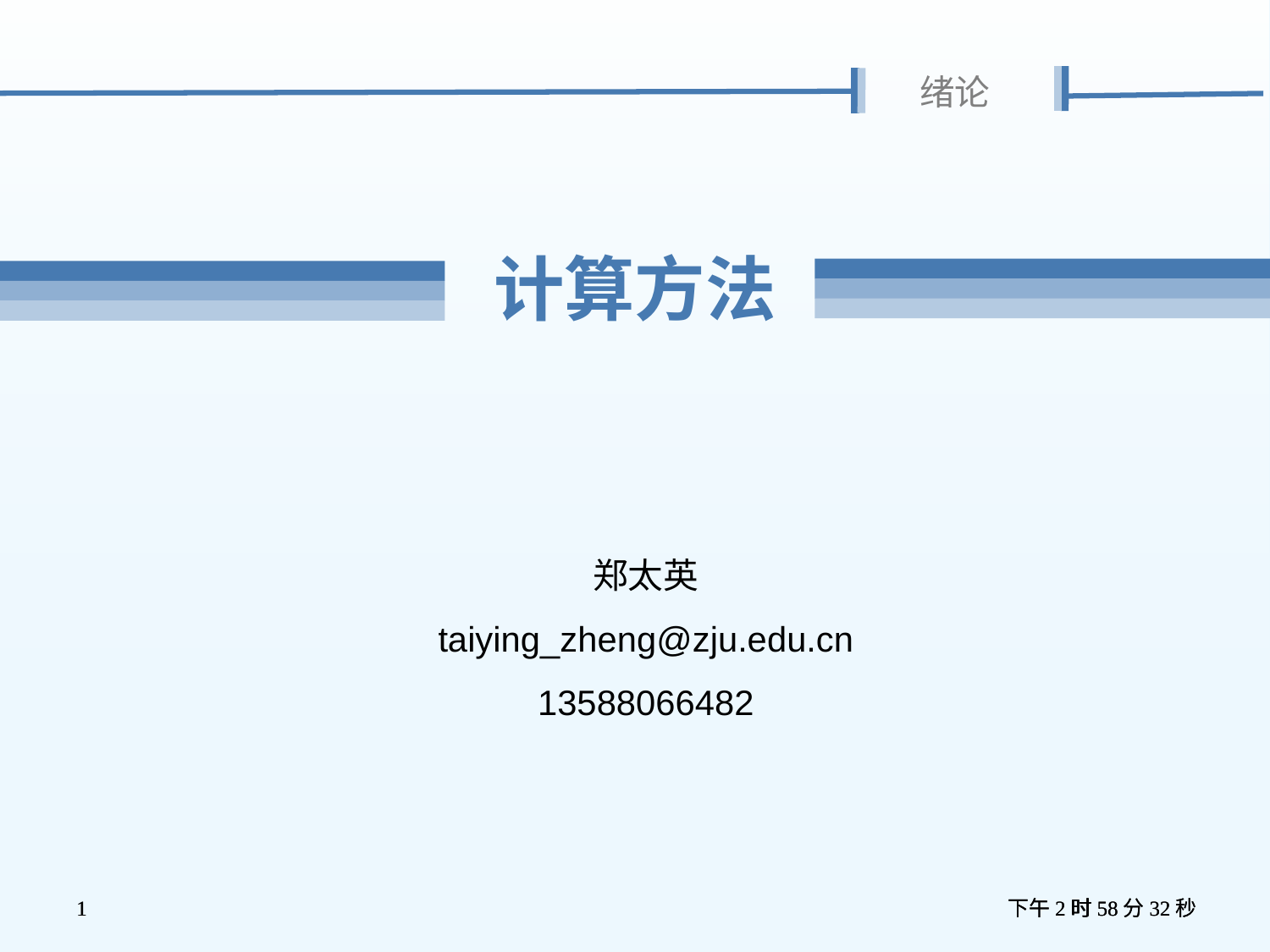

绪论

计算方法

郑太英
taiying_zheng@zju.edu.cn
13588066482
1
1
下午2时58分32秒
下午2时58分32秒